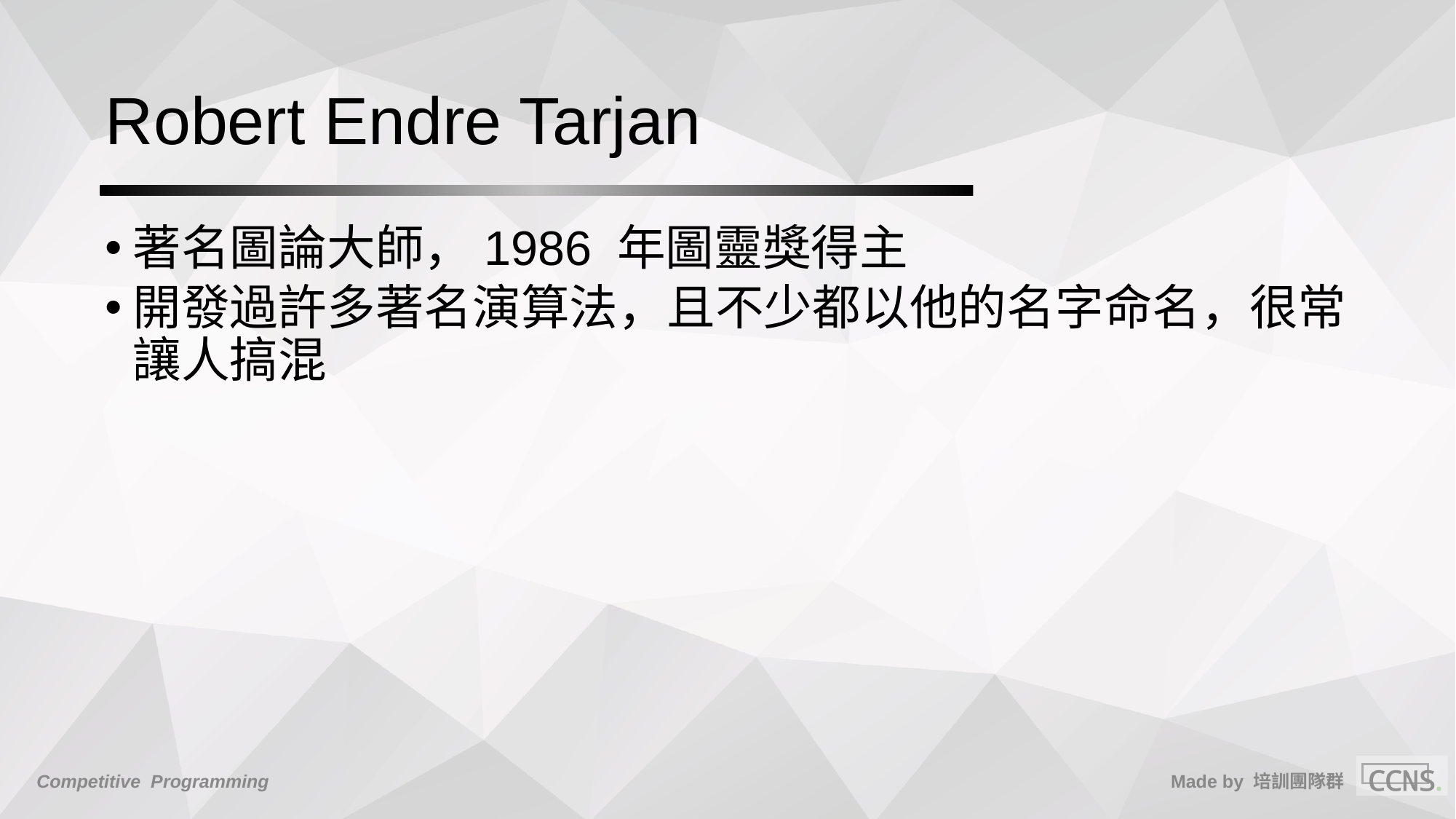

# Robert Endre Tarjan
著名圖論大師，1986 年圖靈獎得主
開發過許多著名演算法，且不少都以他的名字命名，很常讓人搞混